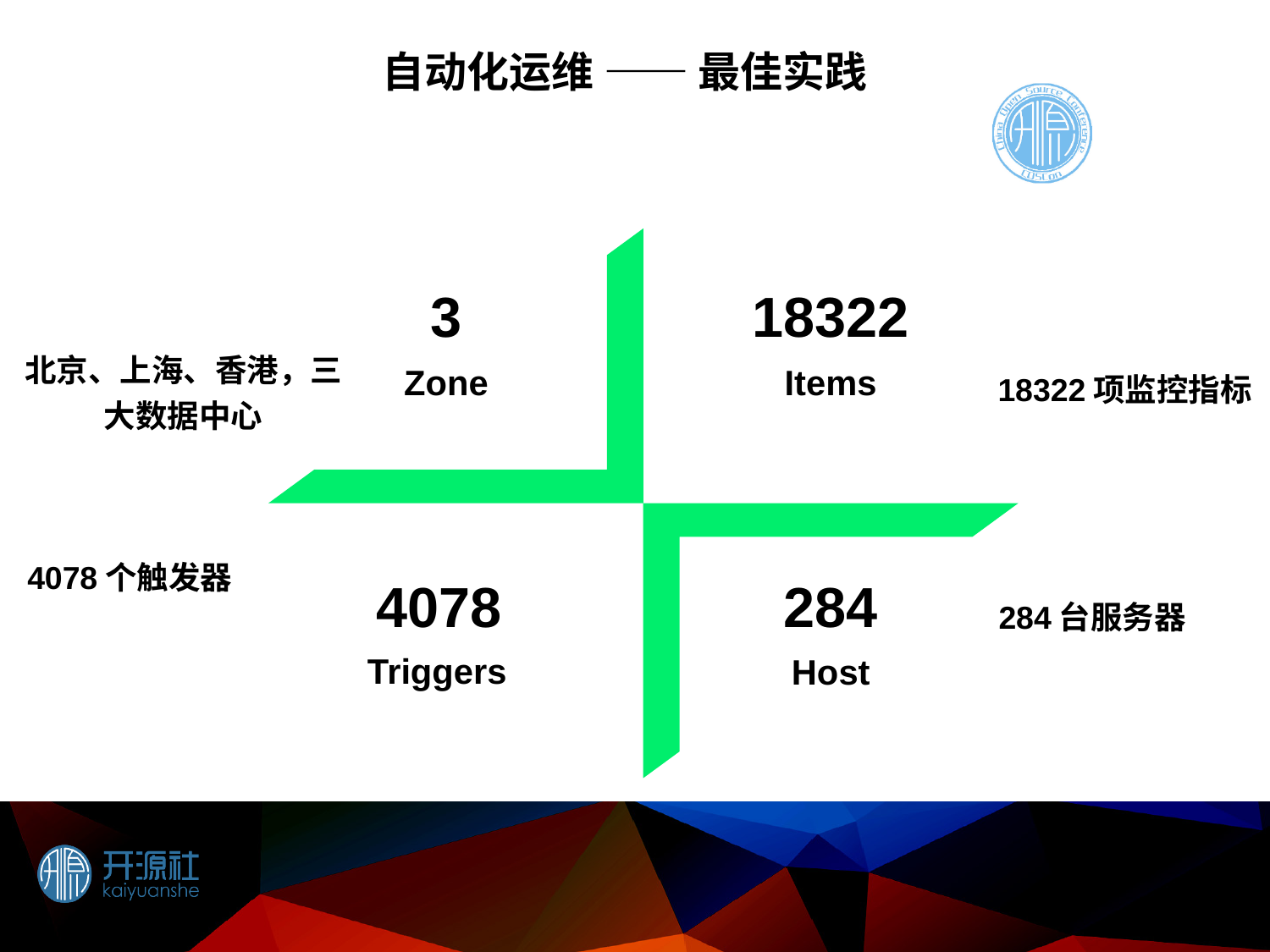

自动化运维 —— 最佳实践

3
Zone
18322
Items
北京、上海、香港，三大数据中心
18322项监控指标

4078个触发器
4078
Triggers
284
Host
284台服务器